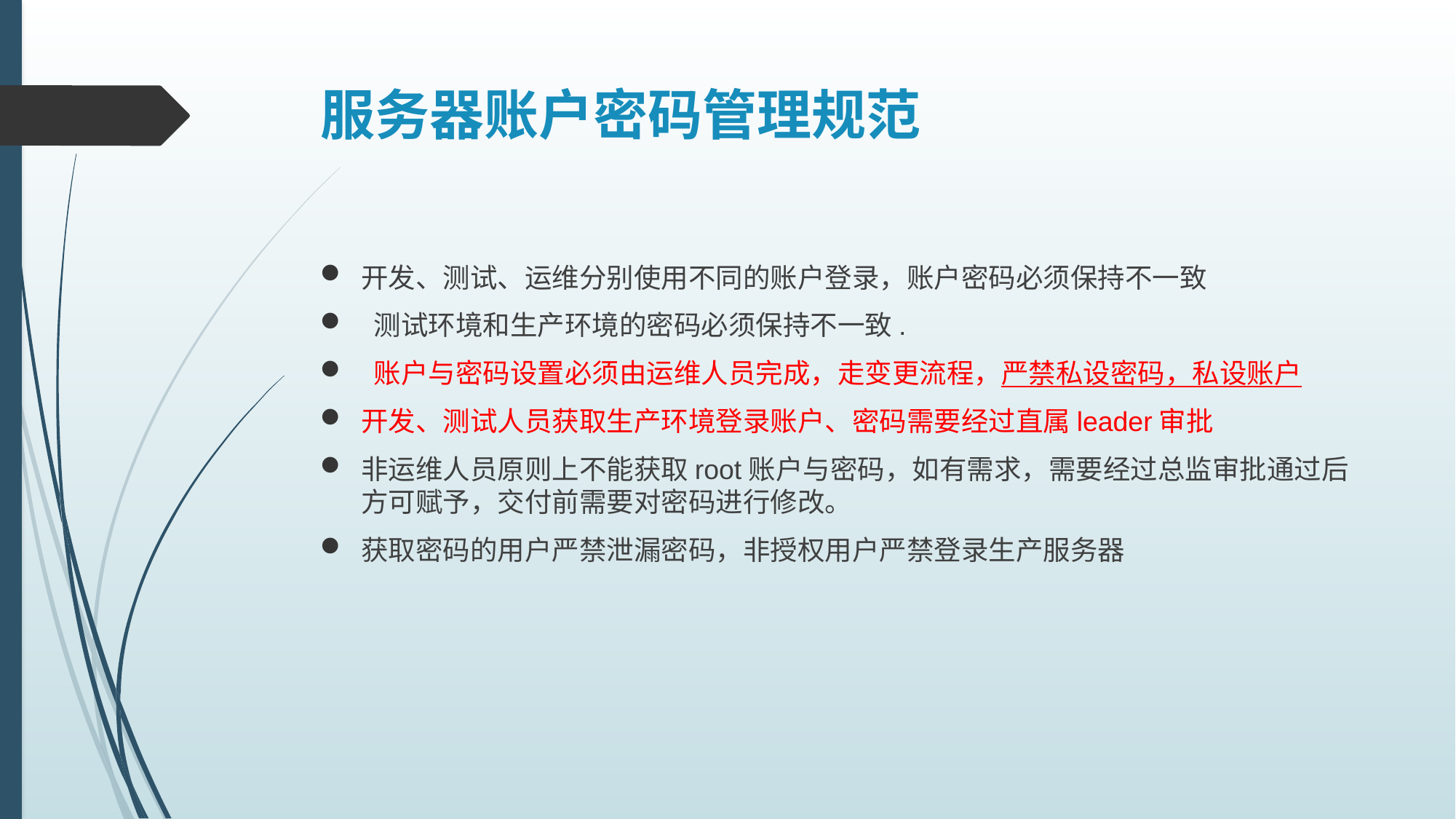

# 服务器账户密码管理规范
开发、测试、运维分别使用不同的账户登录，账户密码必须保持不一致
 测试环境和生产环境的密码必须保持不一致.
 账户与密码设置必须由运维人员完成，走变更流程，严禁私设密码，私设账户
开发、测试人员获取生产环境登录账户、密码需要经过直属leader审批
非运维人员原则上不能获取root账户与密码，如有需求，需要经过总监审批通过后方可赋予，交付前需要对密码进行修改。
获取密码的用户严禁泄漏密码，非授权用户严禁登录生产服务器